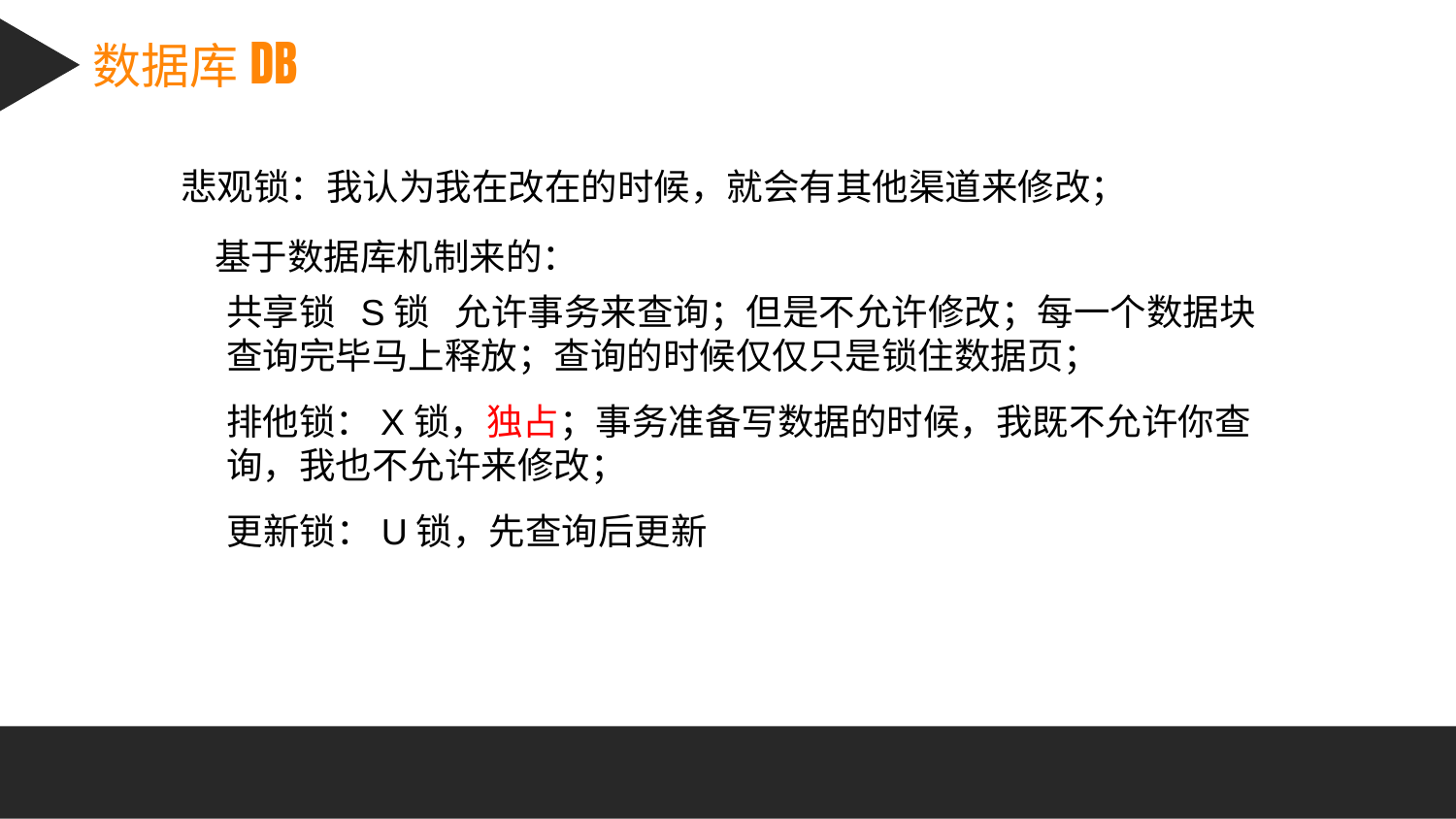

数据库DB
悲观锁：我认为我在改在的时候，就会有其他渠道来修改；
基于数据库机制来的：
共享锁  S锁   允许事务来查询；但是不允许修改；每一个数据块查询完毕马上释放；查询的时候仅仅只是锁住数据页；
排他锁：X锁，独占；事务准备写数据的时候，我既不允许你查询，我也不允许来修改；
更新锁：U锁，先查询后更新